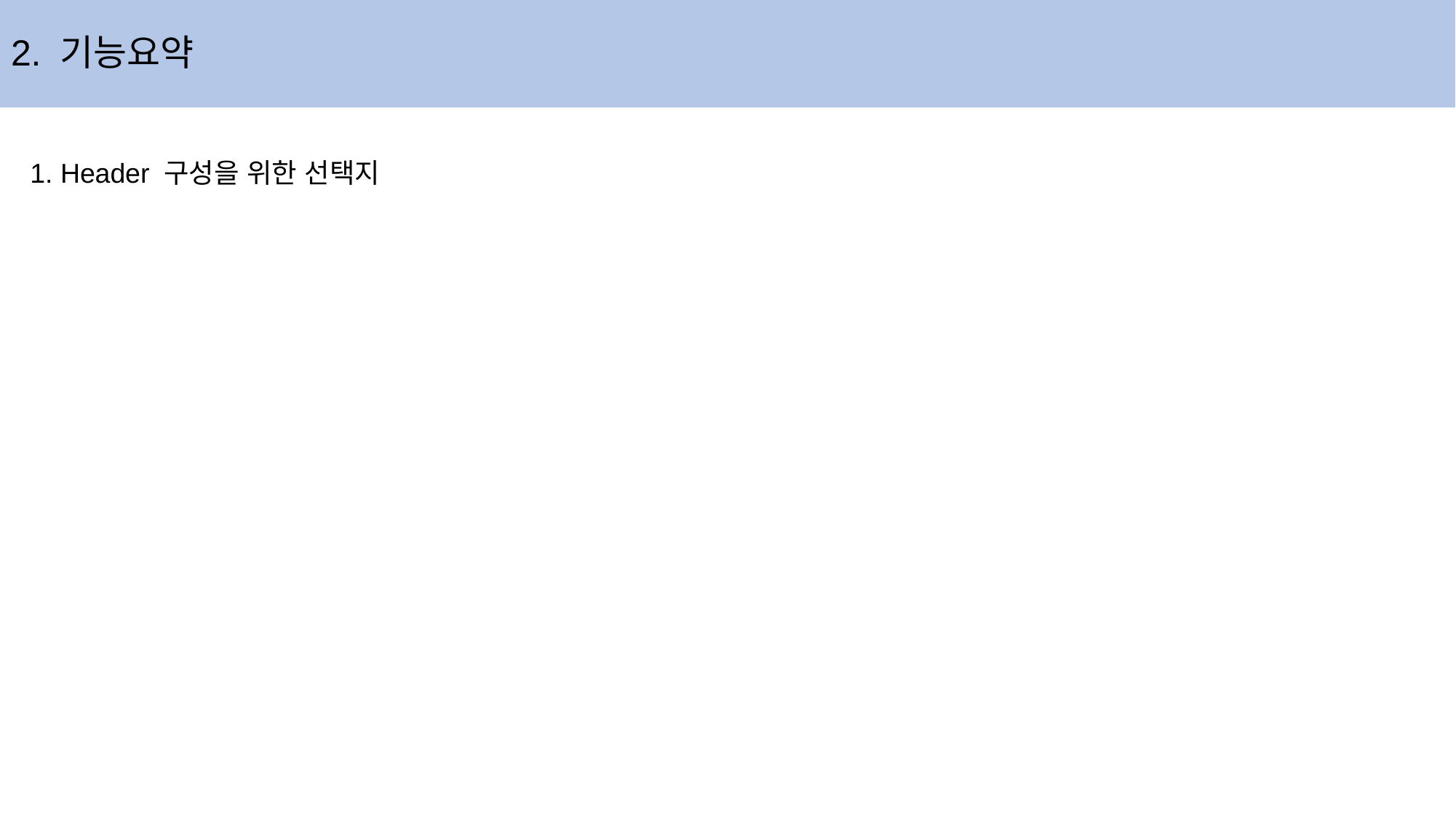

# 2. 기능요약
1. Header 구성을 위한 선택지